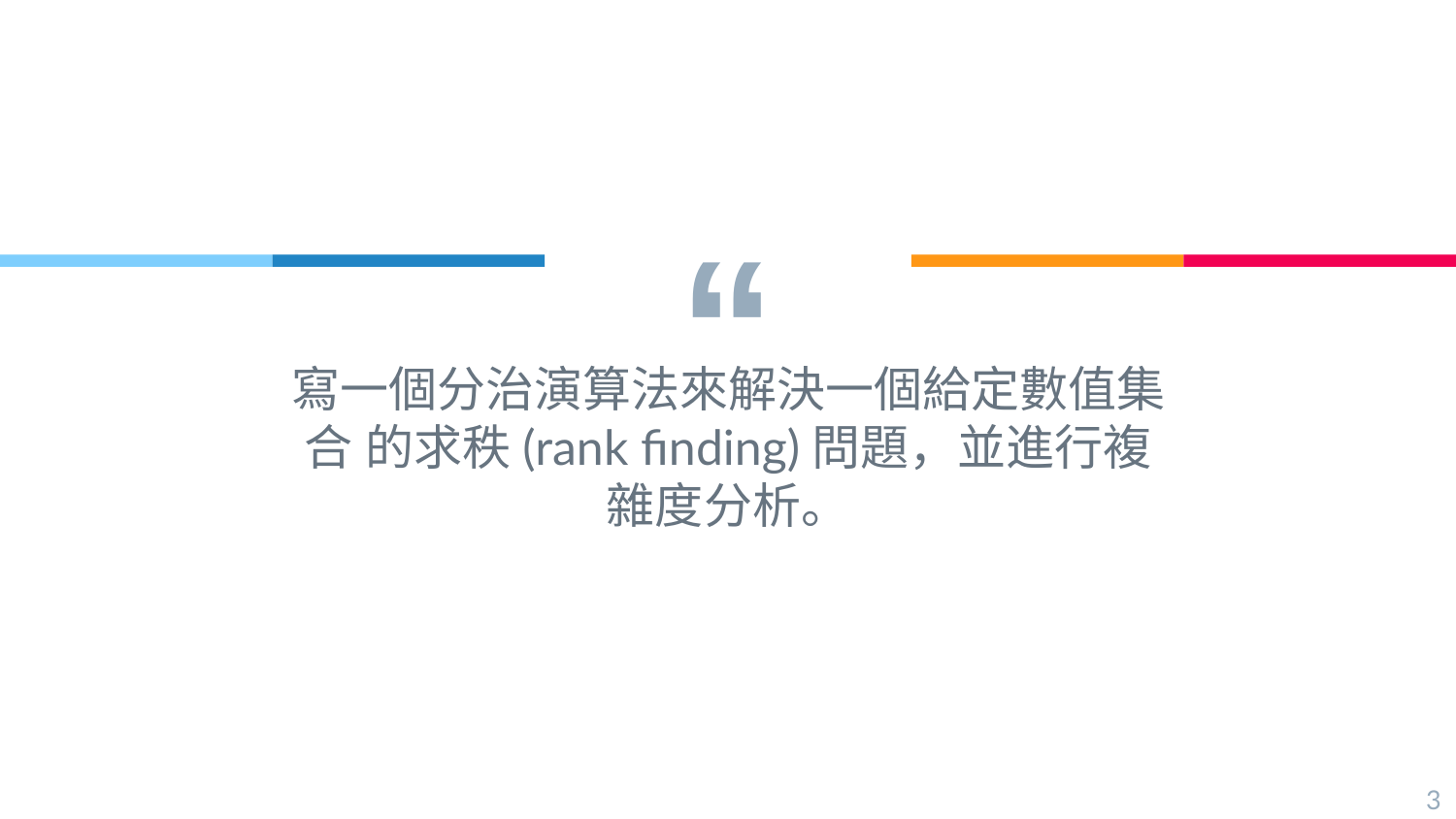

寫一個分治演算法來解決一個給定數值集合 的求秩(rank finding)問題，並進行複雜度分析。
3